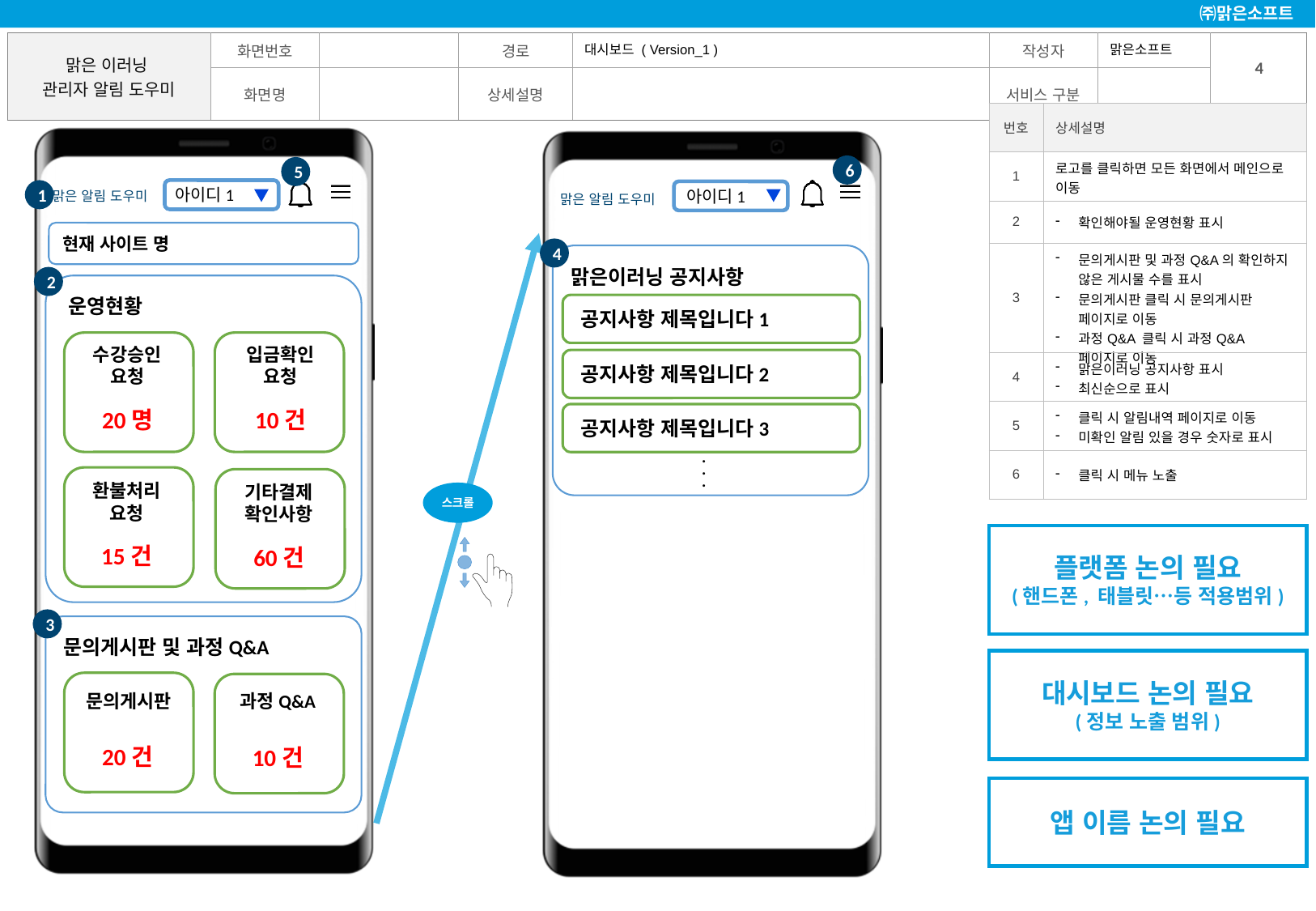

맑은소프트
대시보드 ( Version_1 )

| 번호 | 상세설명 |
| --- | --- |
| 1 | 로고를 클릭하면 모든 화면에서 메인으로 이동 |
| 2 | 확인해야될 운영현황 표시 |
| 3 | 문의게시판 및 과정Q&A의 확인하지 않은 게시물 수를 표시 문의게시판 클릭 시 문의게시판 페이지로 이동 과정Q&A 클릭 시 과정Q&A 페이지로 이동 |
| 4 | 맑은이러닝 공지사항 표시 최신순으로 표시 |
| 5 | 클릭 시 알림내역 페이지로 이동 미확인 알림 있을 경우 숫자로 표시 |
| 6 | 클릭 시 메뉴 노출 |
6
5
1
현재 사이트 명
4

맑은이러닝 공지사항
2

운영현황

공지사항 제목입니다1

수강승인
요청
입금확인
요청

공지사항 제목입니다2
20명
10건

공지사항 제목입니다3
.
.
.

환불처리
요청
기타결제
확인사항
스크롤
플랫폼 논의 필요
(핸드폰, 태블릿…등 적용범위)
15건
60건

3

문의게시판 및 과정Q&A
대시보드 논의 필요
(정보 노출 범위)

과정Q&A
문의게시판
20건
10건
앱 이름 논의 필요